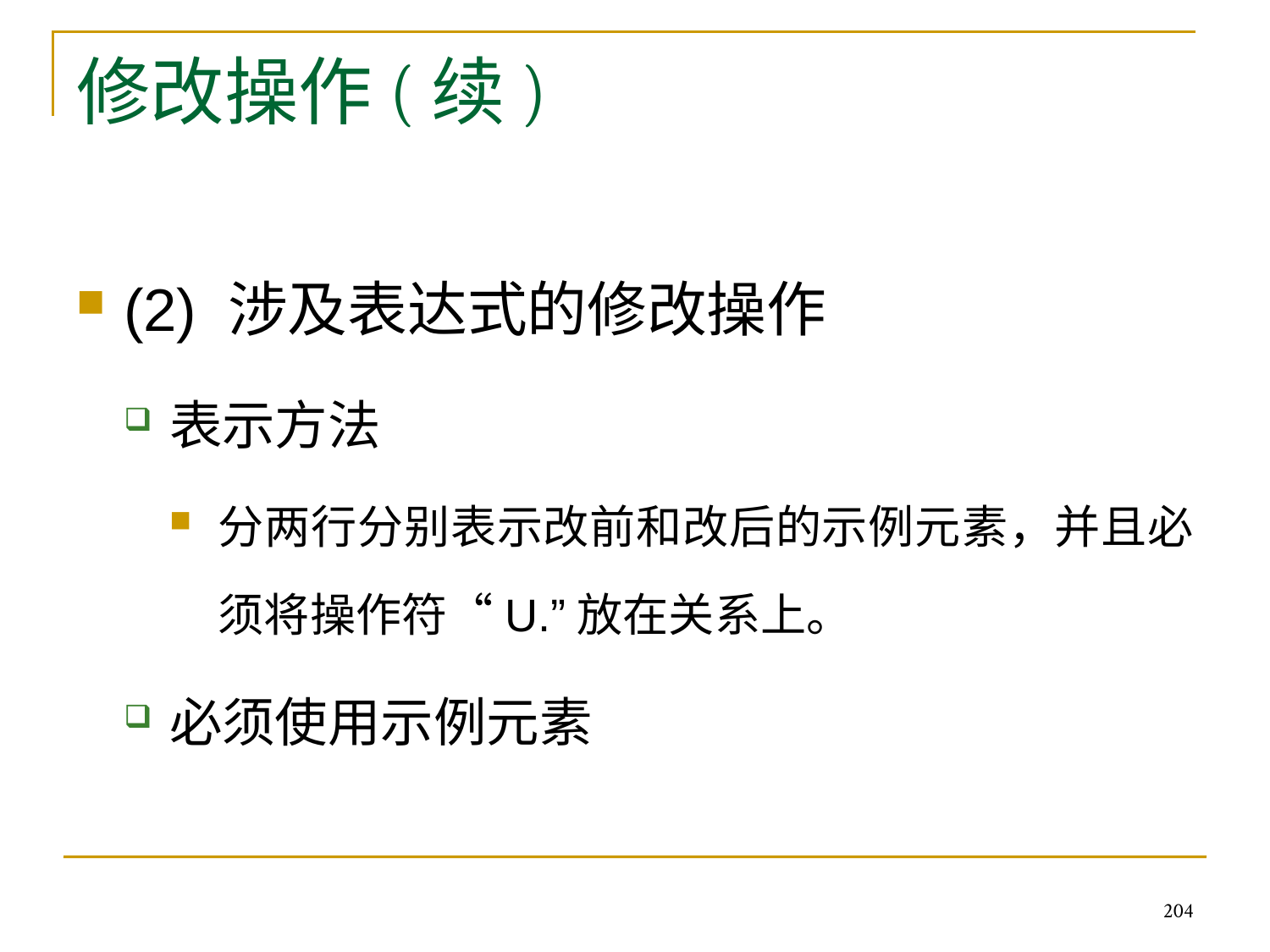

# 修改操作(续)
(2) 涉及表达式的修改操作
表示方法
分两行分别表示改前和改后的示例元素，并且必须将操作符“U.”放在关系上。
必须使用示例元素
204